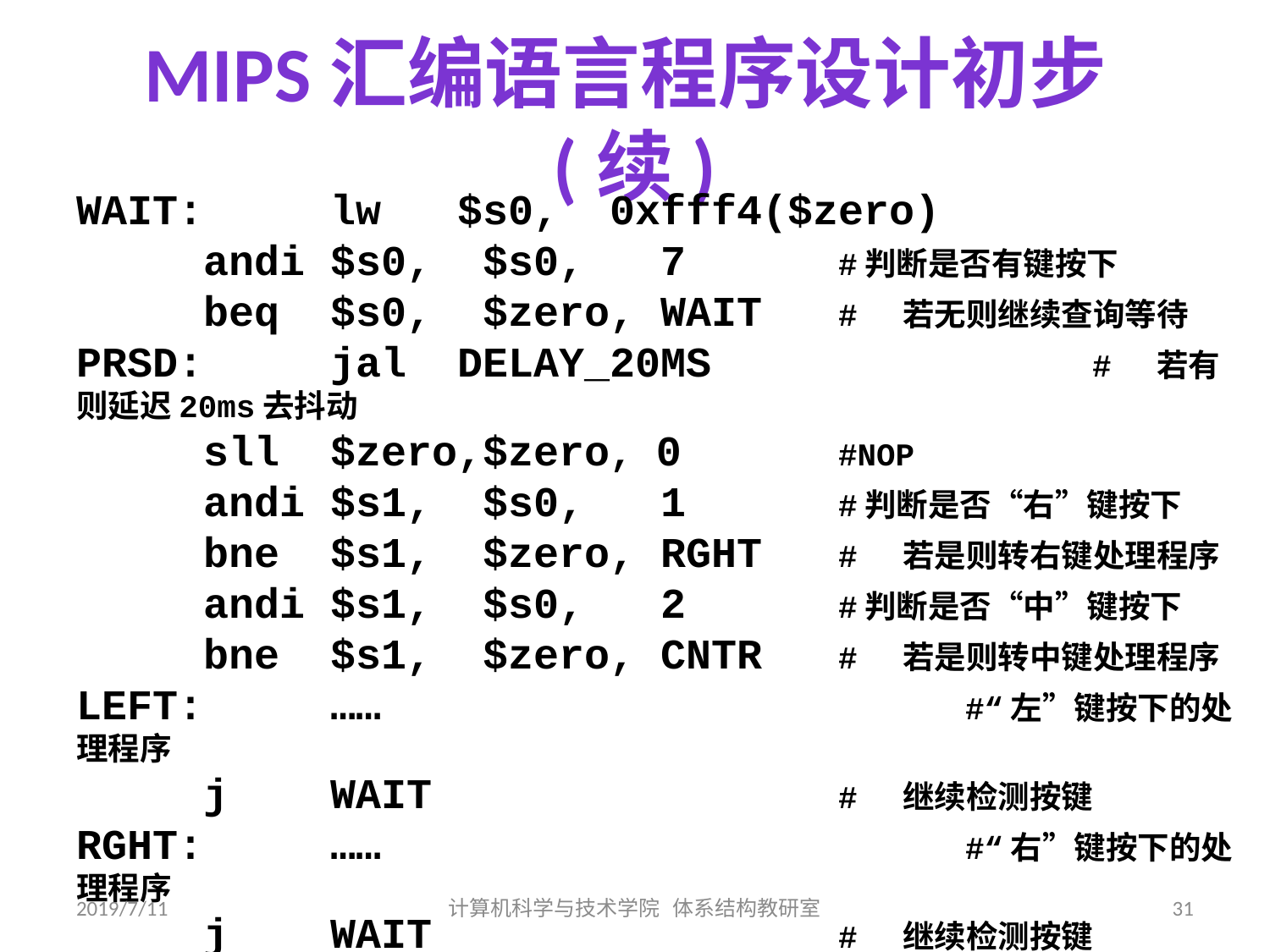

# MIPS汇编语言程序设计初步(续)
WAIT:	lw   $s0,  0xfff4($zero)
	andi $s0,  $s0,   7	  	#判断是否有键按下
	beq  $s0,  $zero, WAIT	#  若无则继续查询等待
PRSD:	jal  DELAY_20MS		  	#  若有则延迟20ms去抖动
	sll	$zero,$zero, 0		#NOP
	andi $s1,  $s0,   1	  	#判断是否“右”键按下
	bne  $s1,  $zero, RGHT	#  若是则转右键处理程序
	andi $s1,  $s0,   2	  	#判断是否“中”键按下
	bne  $s1,  $zero, CNTR	#  若是则转中键处理程序
LEFT:	……				  	#“左”键按下的处理程序
	j    WAIT			  	#  继续检测按键
RGHT:	……				  	#“右”键按下的处理程序
	j    WAIT			  	#  继续检测按键
CNTR:	……				  	#“中”键按下的处理程序
	j    WAIT			  	#  继续检测按键
2019/7/11
计算机科学与技术学院  体系结构教研室
31